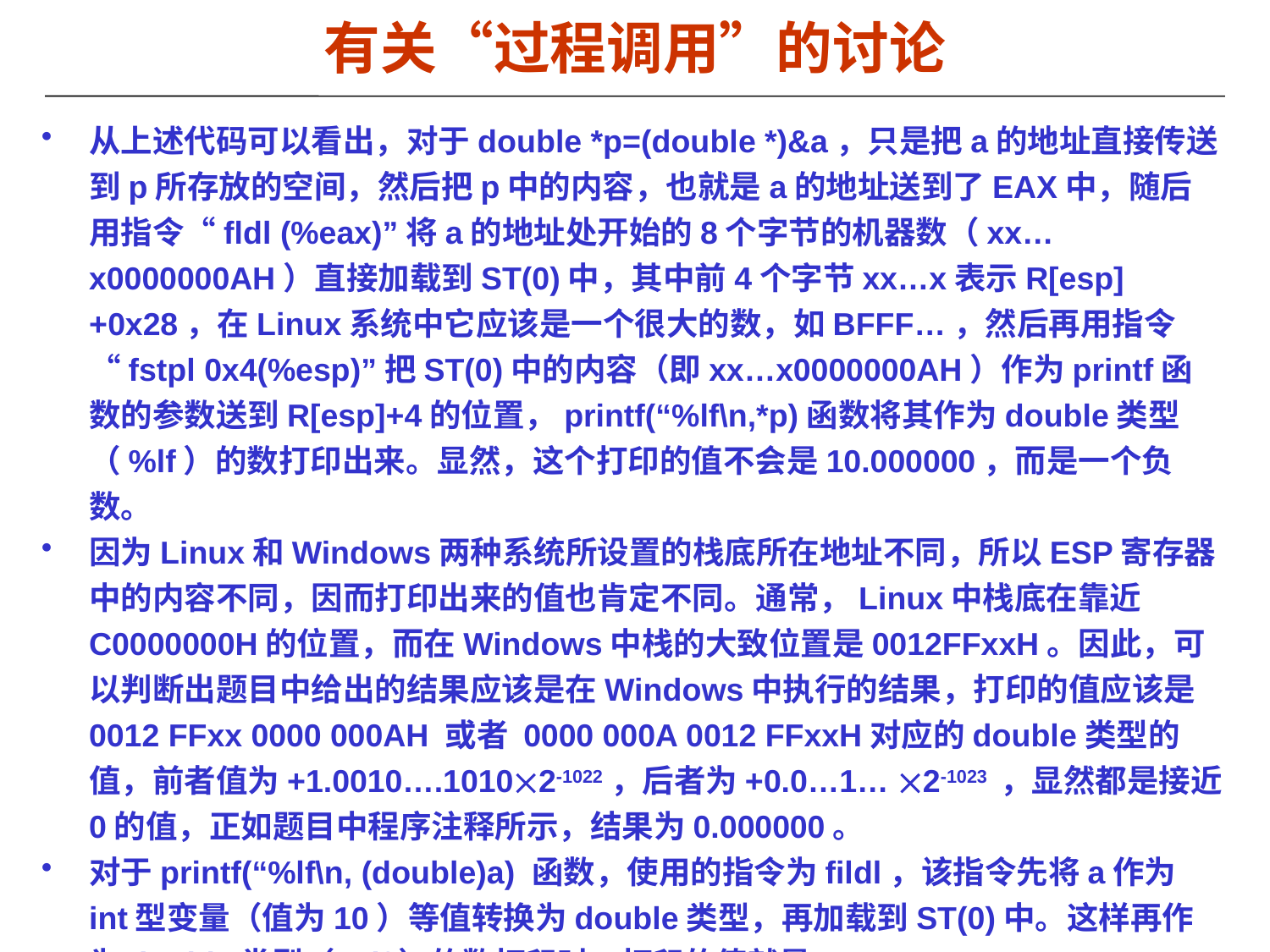

# 有关“过程调用”的讨论
从上述代码可以看出，对于double *p=(double *)&a，只是把a的地址直接传送到p所存放的空间，然后把p中的内容，也就是a的地址送到了EAX中，随后用指令“fldl (%eax)”将a的地址处开始的8个字节的机器数（xx…x0000000AH）直接加载到ST(0)中，其中前4个字节xx…x表示R[esp]+0x28，在Linux系统中它应该是一个很大的数，如BFFF…，然后再用指令“fstpl 0x4(%esp)”把ST(0)中的内容（即xx…x0000000AH）作为printf函数的参数送到R[esp]+4的位置，printf(“%lf\n,*p)函数将其作为double类型（%lf）的数打印出来。显然，这个打印的值不会是10.000000，而是一个负数。
因为Linux和Windows两种系统所设置的栈底所在地址不同，所以ESP寄存器中的内容不同，因而打印出来的值也肯定不同。通常，Linux中栈底在靠近C0000000H的位置，而在Windows中栈的大致位置是0012FFxxH。因此，可以判断出题目中给出的结果应该是在Windows中执行的结果，打印的值应该是0012 FFxx 0000 000AH 或者 0000 000A 0012 FFxxH对应的double类型的值，前者值为+1.0010….1010×2-1022，后者为+0.0…1… ×2-1023 ，显然都是接近0的值，正如题目中程序注释所示，结果为0.000000。
对于printf(“%lf\n, (double)a) 函数，使用的指令为fildl，该指令先将a作为int型变量（值为10）等值转换为double类型，再加载到ST(0)中。这样再作为double类型（%lf）的数打印时，打印的值就是10.000000。